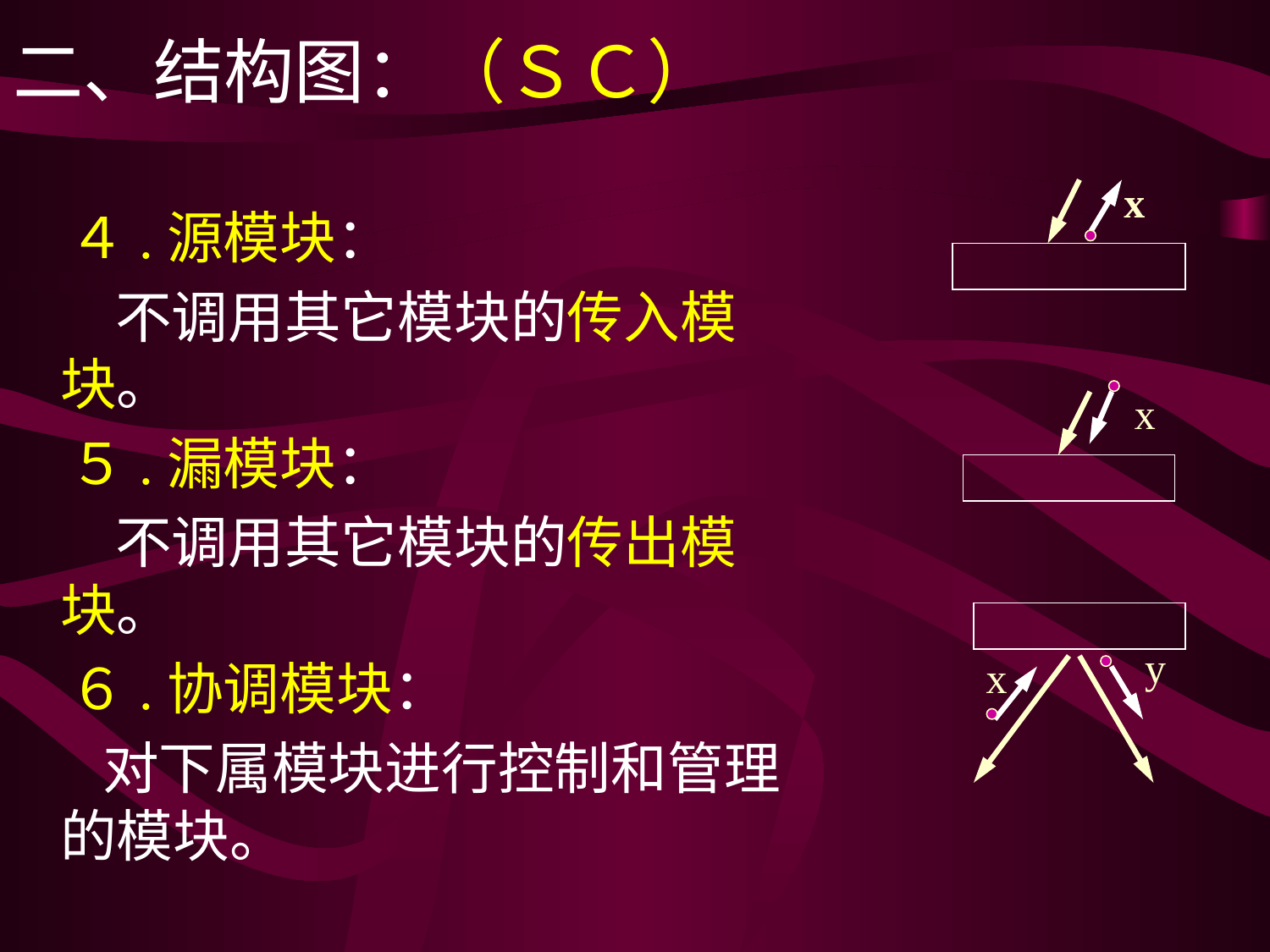

二、结构图：（ＳＣ）

　４.源模块：
       不调用其它模块的传入模块。
　５.漏模块：
       不调用其它模块的传出模块。
　６.协调模块：
      对下属模块进行控制和管理的模块。
x

x

y
x

77